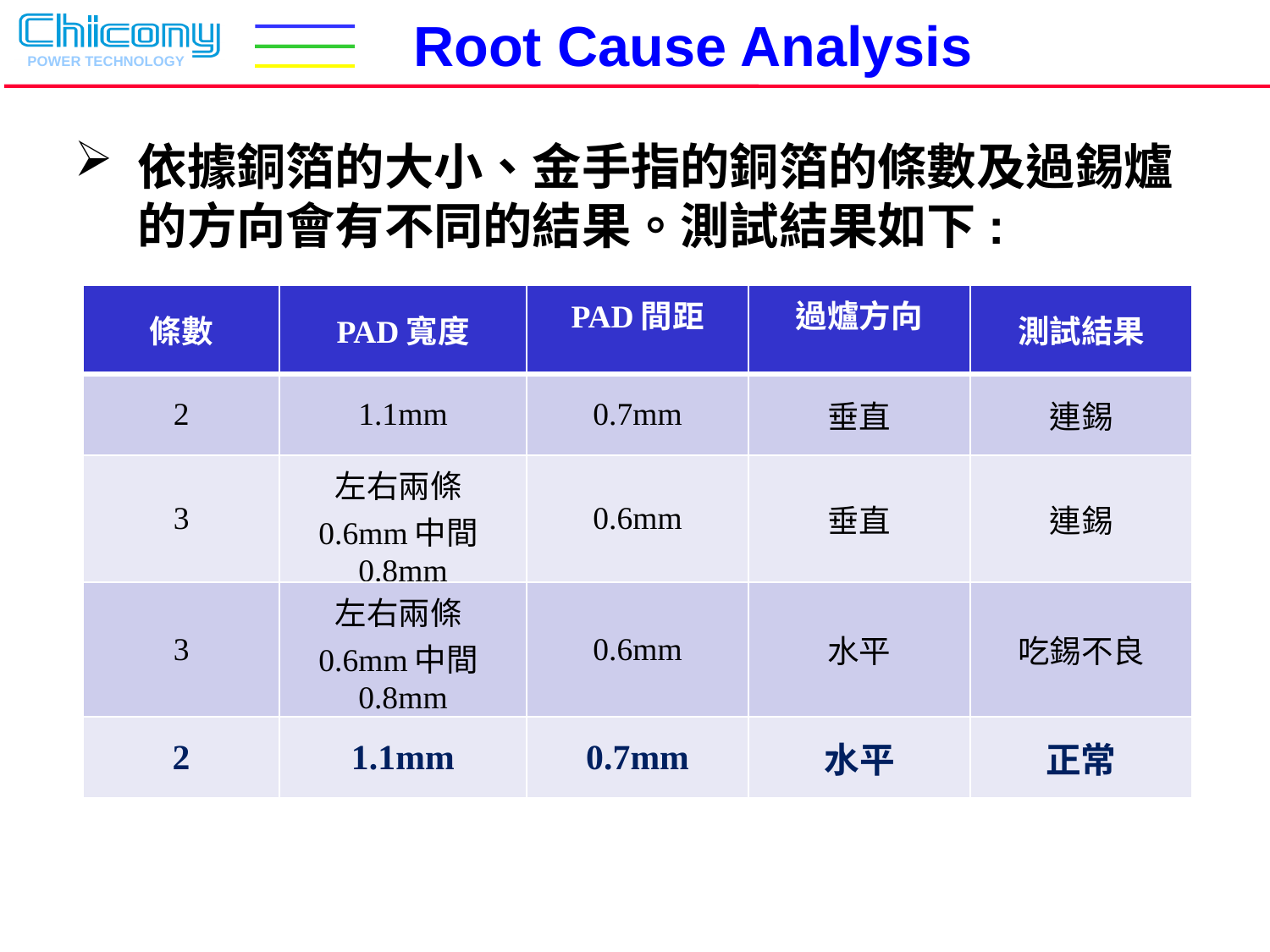

Root Cause Analysis
依據銅箔的大小、金手指的銅箔的條數及過錫爐的方向會有不同的結果。測試結果如下:

| 條數 | PAD寬度 | PAD間距 | 過爐方向 | 測試結果 |
| --- | --- | --- | --- | --- |
| 2 | 1.1mm | 0.7mm | 垂直 | 連錫 |
| 3 | 左右兩條0.6mm中間0.8mm | 0.6mm | 垂直 | 連錫 |
| 3 | 左右兩條0.6mm中間0.8mm | 0.6mm | 水平 | 吃錫不良 |
| 2 | 1.1mm | 0.7mm | 水平 | 正常 |